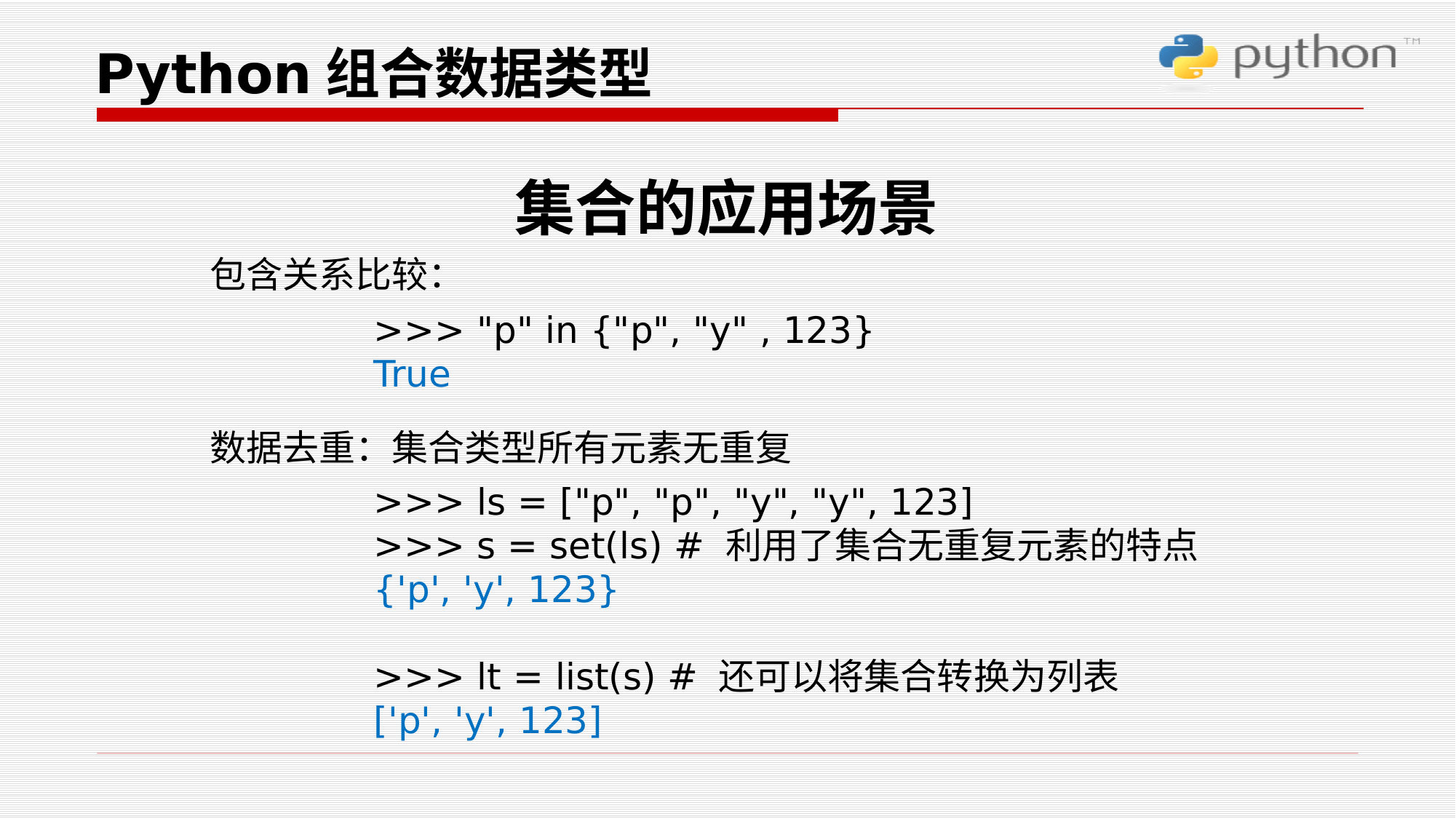

Python组合数据类型
集合的应用场景
包含关系比较：
>>> "p" in {"p", "y" , 123}
True
数据去重：集合类型所有元素无重复
>>> ls = ["p", "p", "y", "y", 123]
>>> s = set(ls) # 利用了集合无重复元素的特点
{'p', 'y', 123}

>>> lt = list(s) # 还可以将集合转换为列表
['p', 'y', 123]